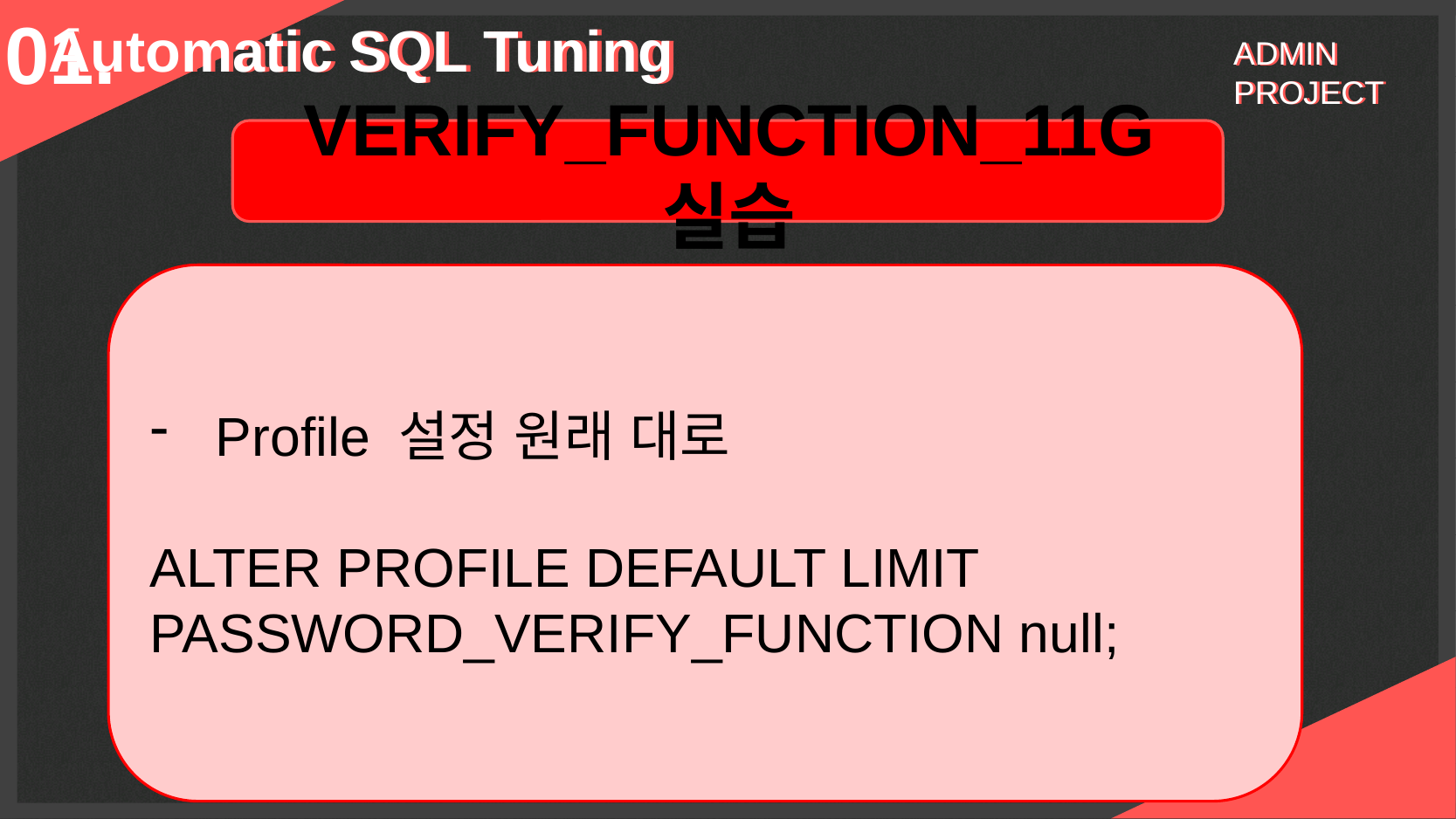

01.
Automatic SQL Tuning
Automatic SQL Tuning
ADMIN PROJECT
ADMIN PROJECT
VERIFY_FUNCTION_11G 실습
Profile 설정 원래 대로

ALTER PROFILE DEFAULT LIMIT PASSWORD_VERIFY_FUNCTION null;